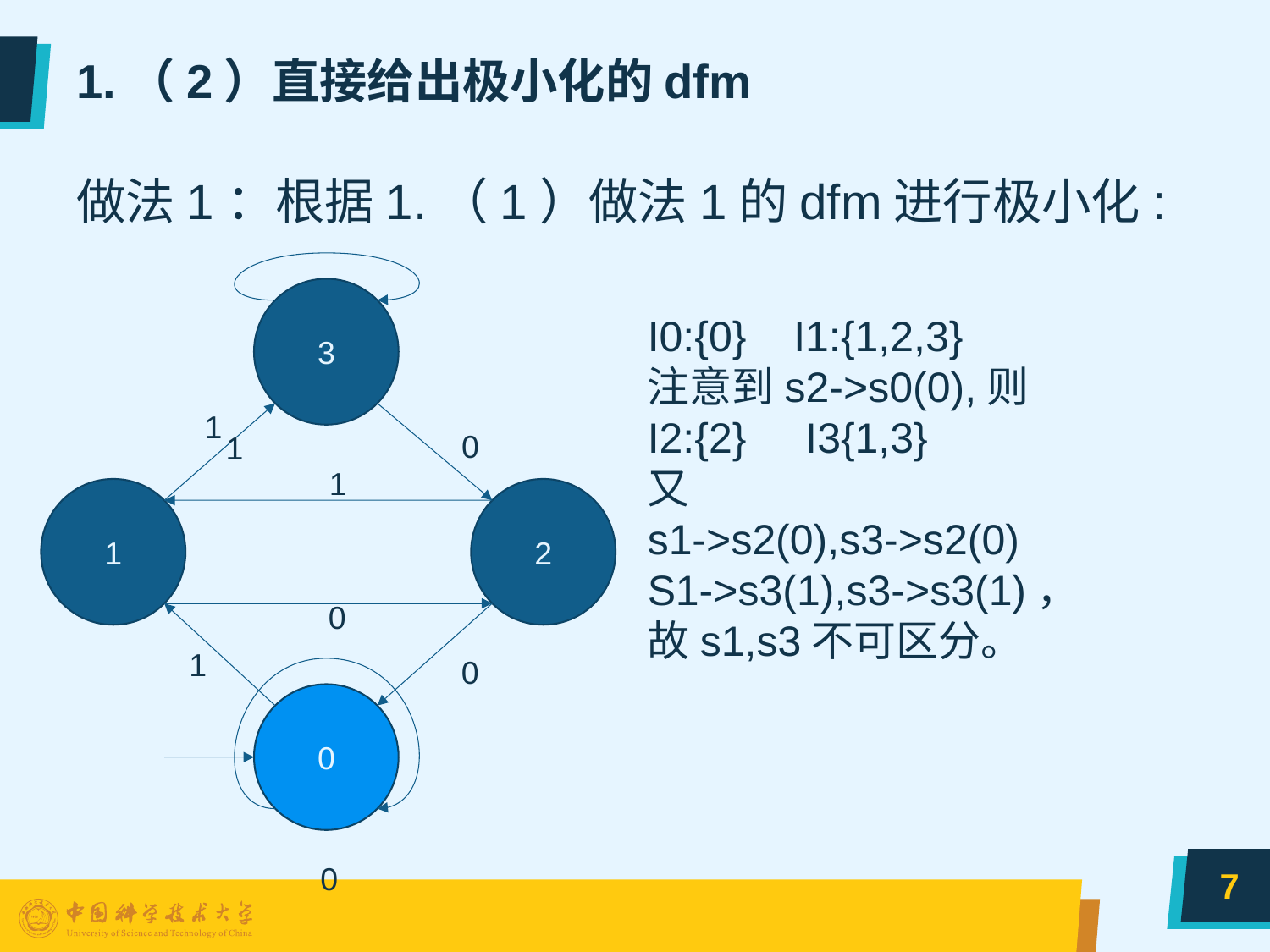

# 1.（2）直接给出极小化的dfm
做法1：根据1.（1）做法1的dfm进行极小化:

3
I0:{0}    I1:{1,2,3}
注意到s2->s0(0),则
I2:{2}     I3{1,3}
又
s1->s2(0),s3->s2(0)
S1->s3(1),s3->s3(1)，
故s1,s3不可区分。
1
0
1
1
1
2
0
1
0
0
0
7